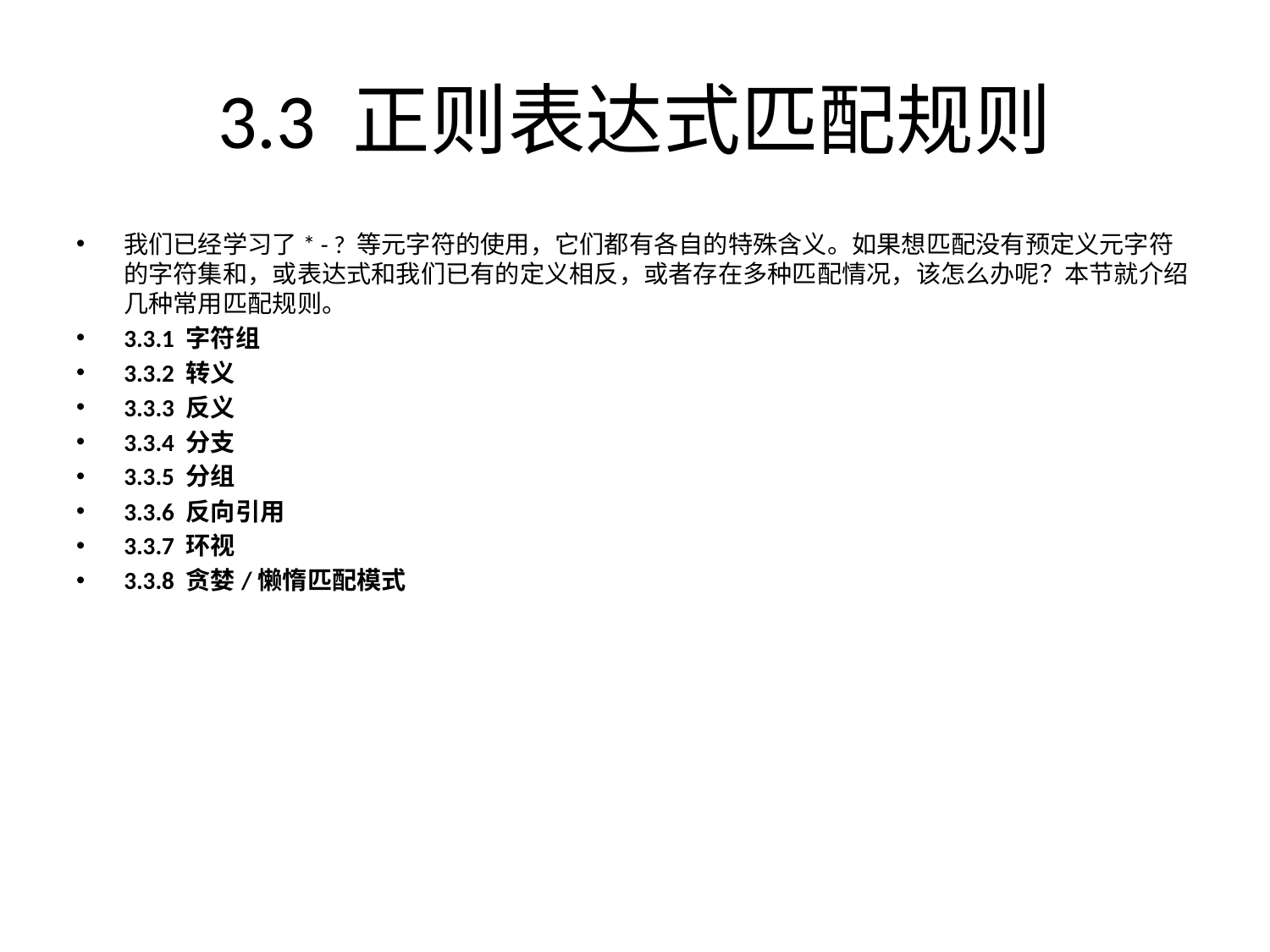

# 3.3 正则表达式匹配规则
我们已经学习了* - ? 等元字符的使用，它们都有各自的特殊含义。如果想匹配没有预定义元字符的字符集和，或表达式和我们已有的定义相反，或者存在多种匹配情况，该怎么办呢？本节就介绍几种常用匹配规则。
3.3.1 字符组
3.3.2 转义
3.3.3 反义
3.3.4 分支
3.3.5 分组
3.3.6 反向引用
3.3.7 环视
3.3.8 贪婪/懒惰匹配模式